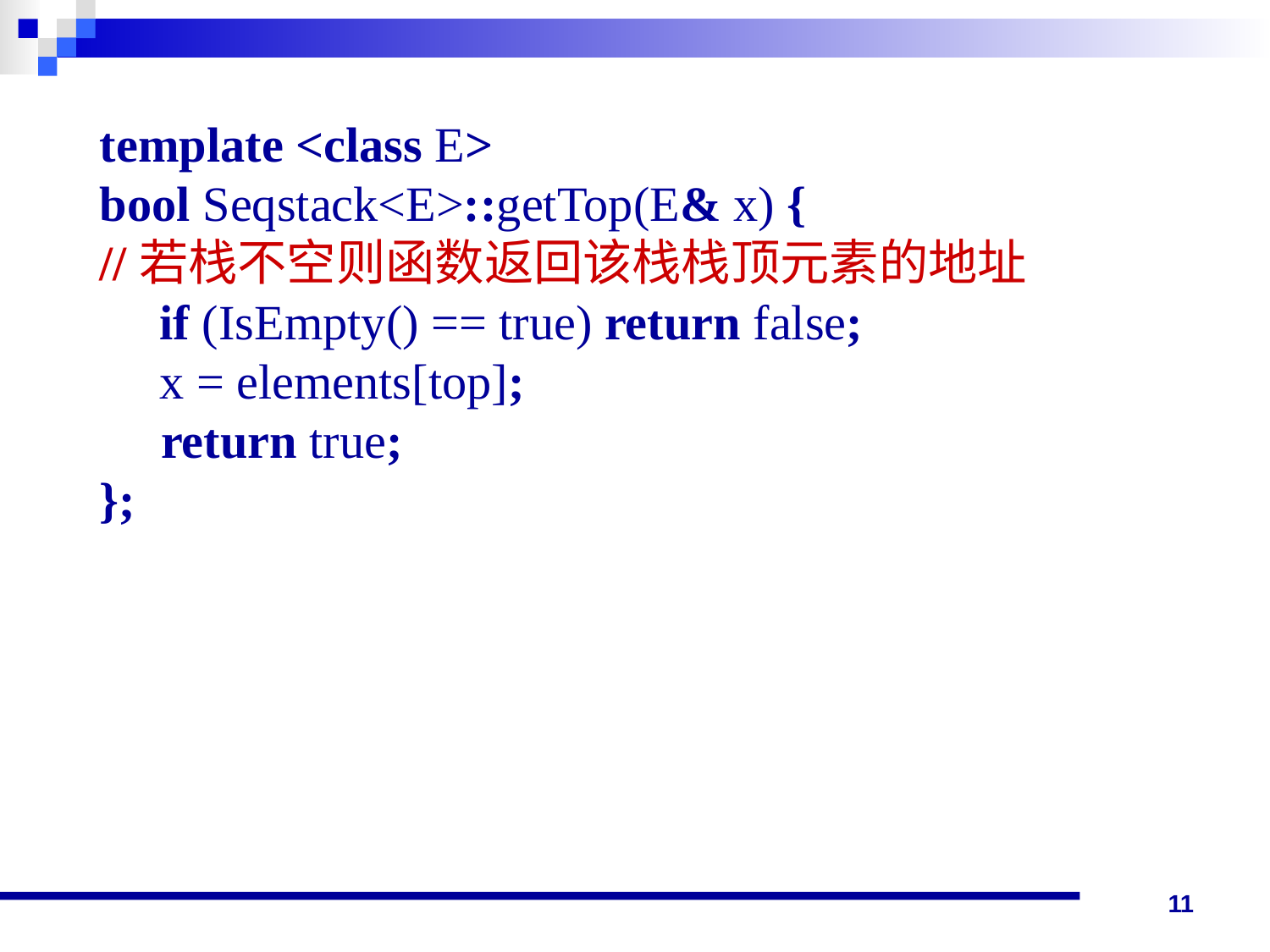

template <class E>
bool Seqstack<E>::getTop(E& x) {
//若栈不空则函数返回该栈栈顶元素的地址
	 if (IsEmpty() == true) return false;
	 x = elements[top];
     return true;
};

11